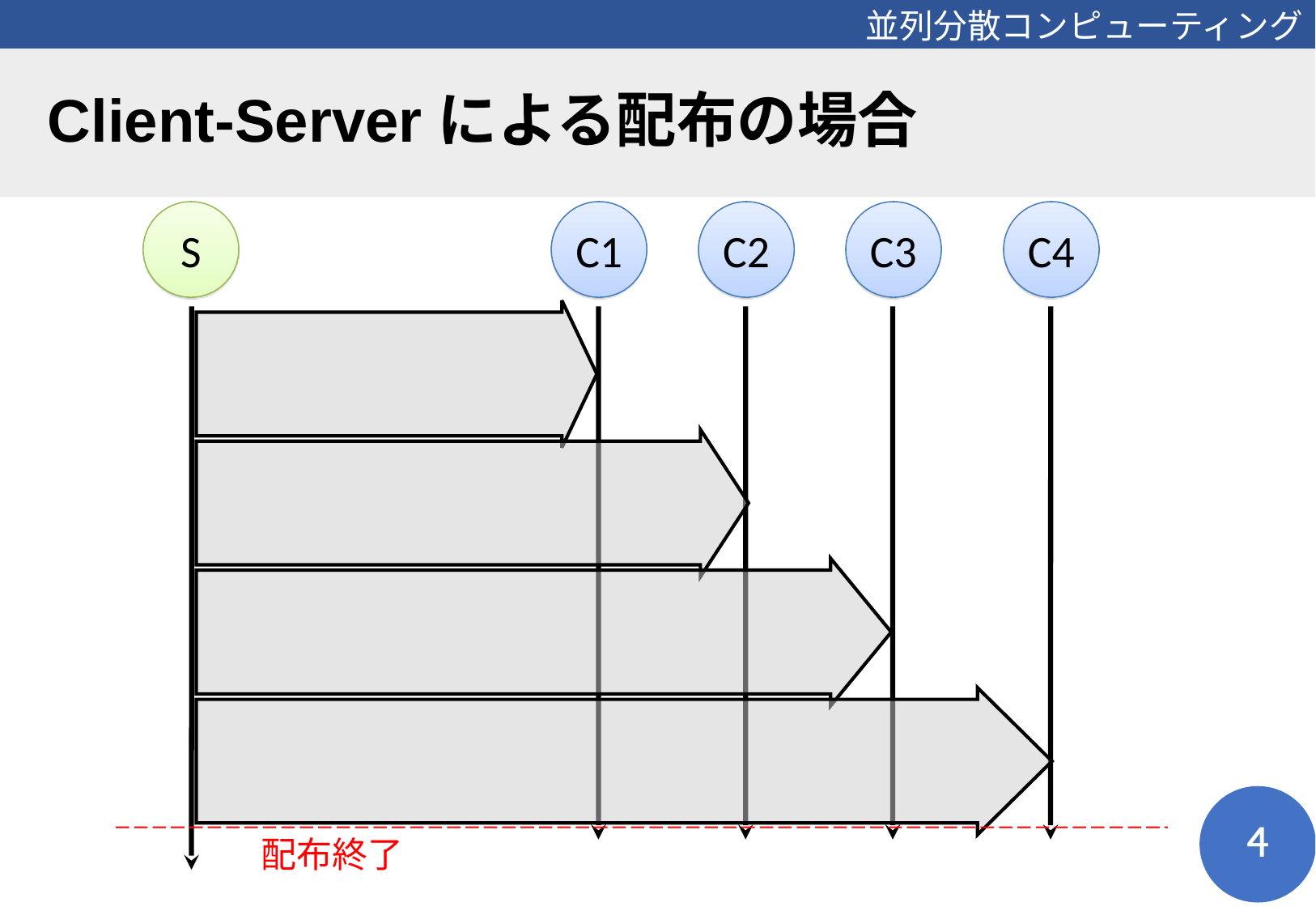

# Client-Serverによる配布の場合
S
C1
C2
C3
C4

4

配布終了